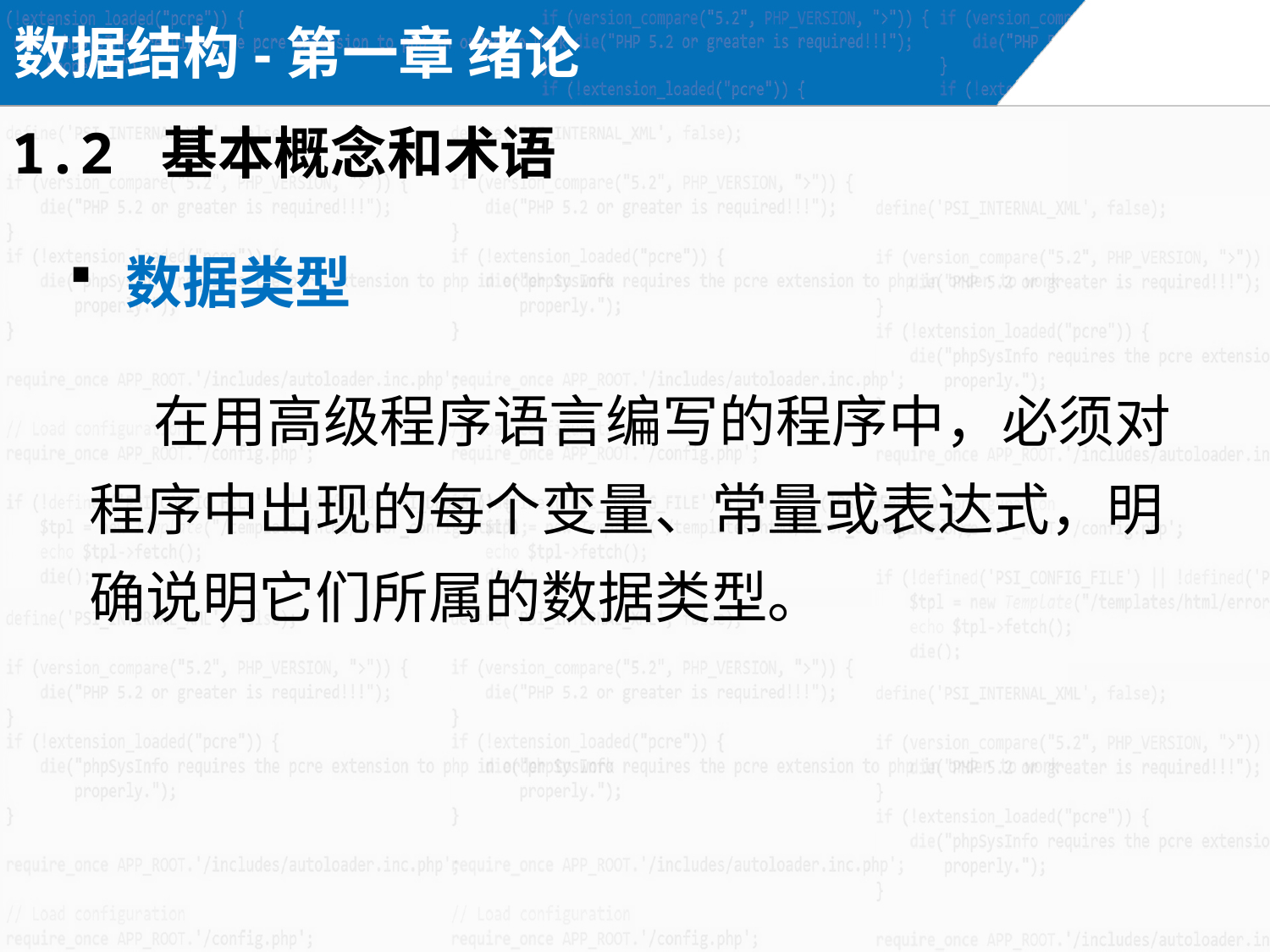

数据结构-第一章 绪论
1.2 基本概念和术语
 数据类型
    在用高级程序语言编写的程序中，必须对程序中出现的每个变量、常量或表达式，明确说明它们所属的数据类型。